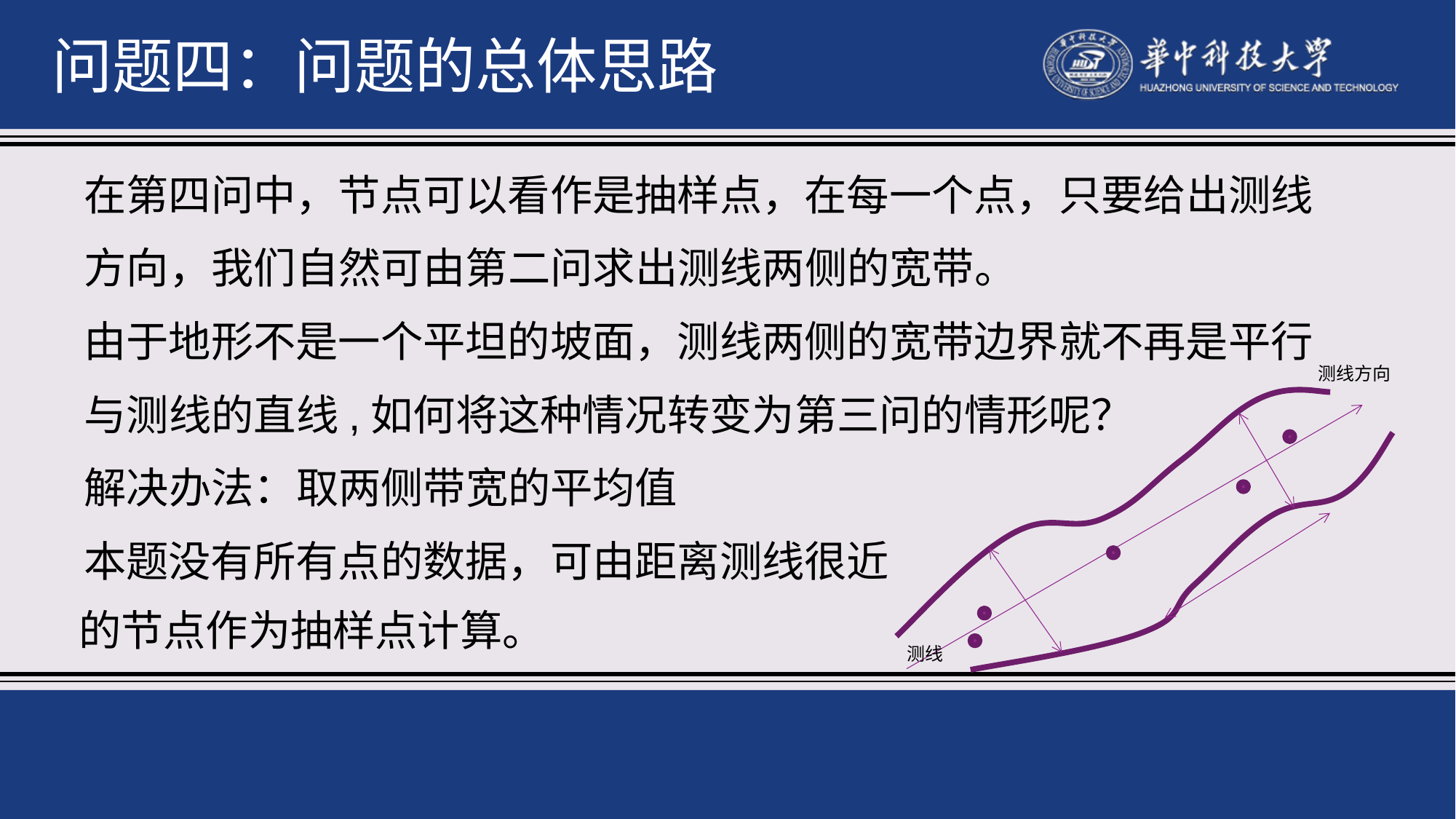

问题四：问题的总体思路
在第四问中，节点可以看作是抽样点，在每一个点，只要给出测线
方向，我们自然可由第二问求出测线两侧的宽带。
由于地形不是一个平坦的坡面，测线两侧的宽带边界就不再是平行
测线方向
与测线的直线,如何将这种情况转变为第三问的情形呢？

解决办法：取两侧带宽的平均值

本题没有所有点的数据，可由距离测线很近

的节点作为抽样点计算。

测线